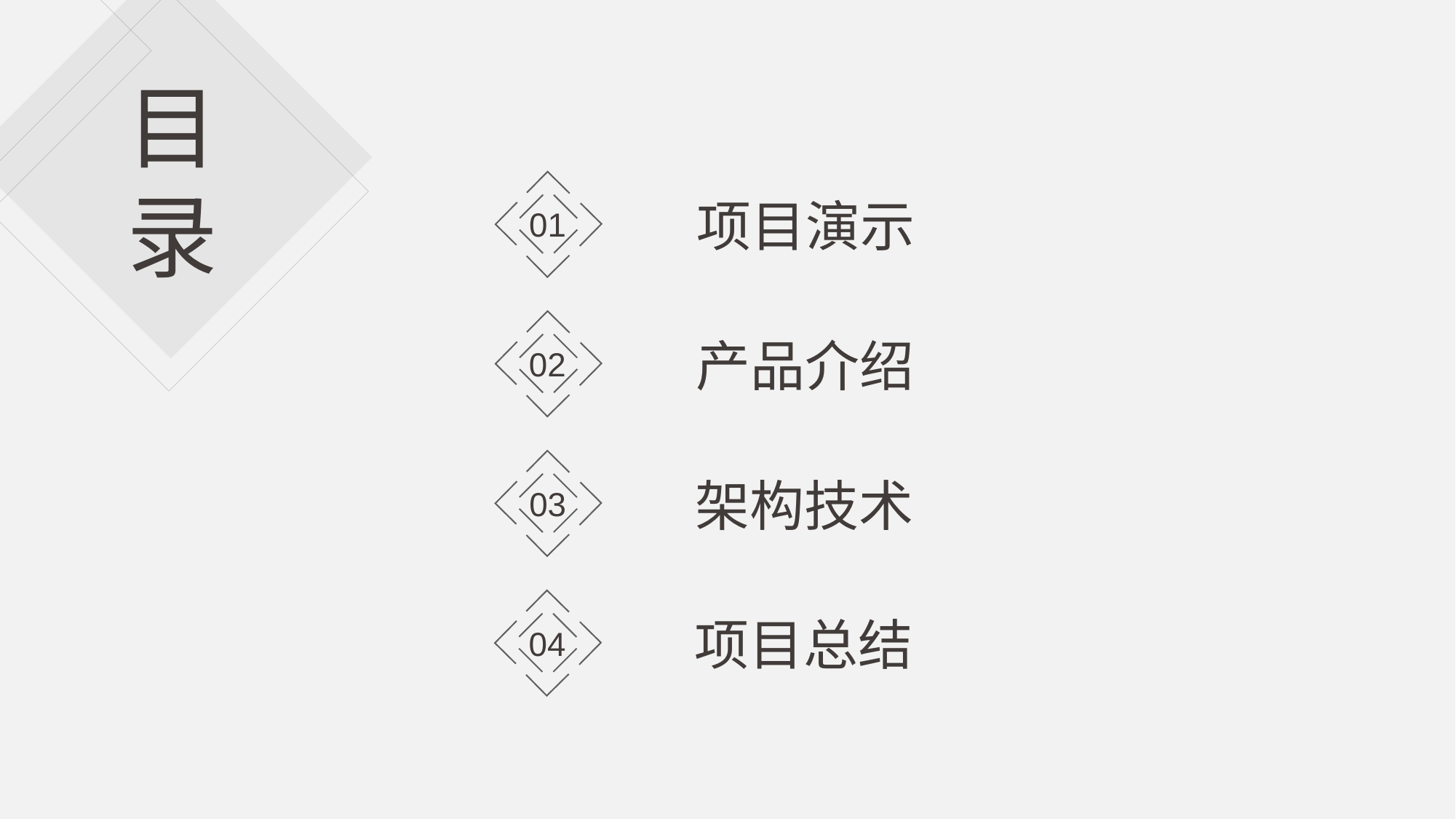

目录

01
项目演示

02
产品介绍

03
架构技术

04
项目总结